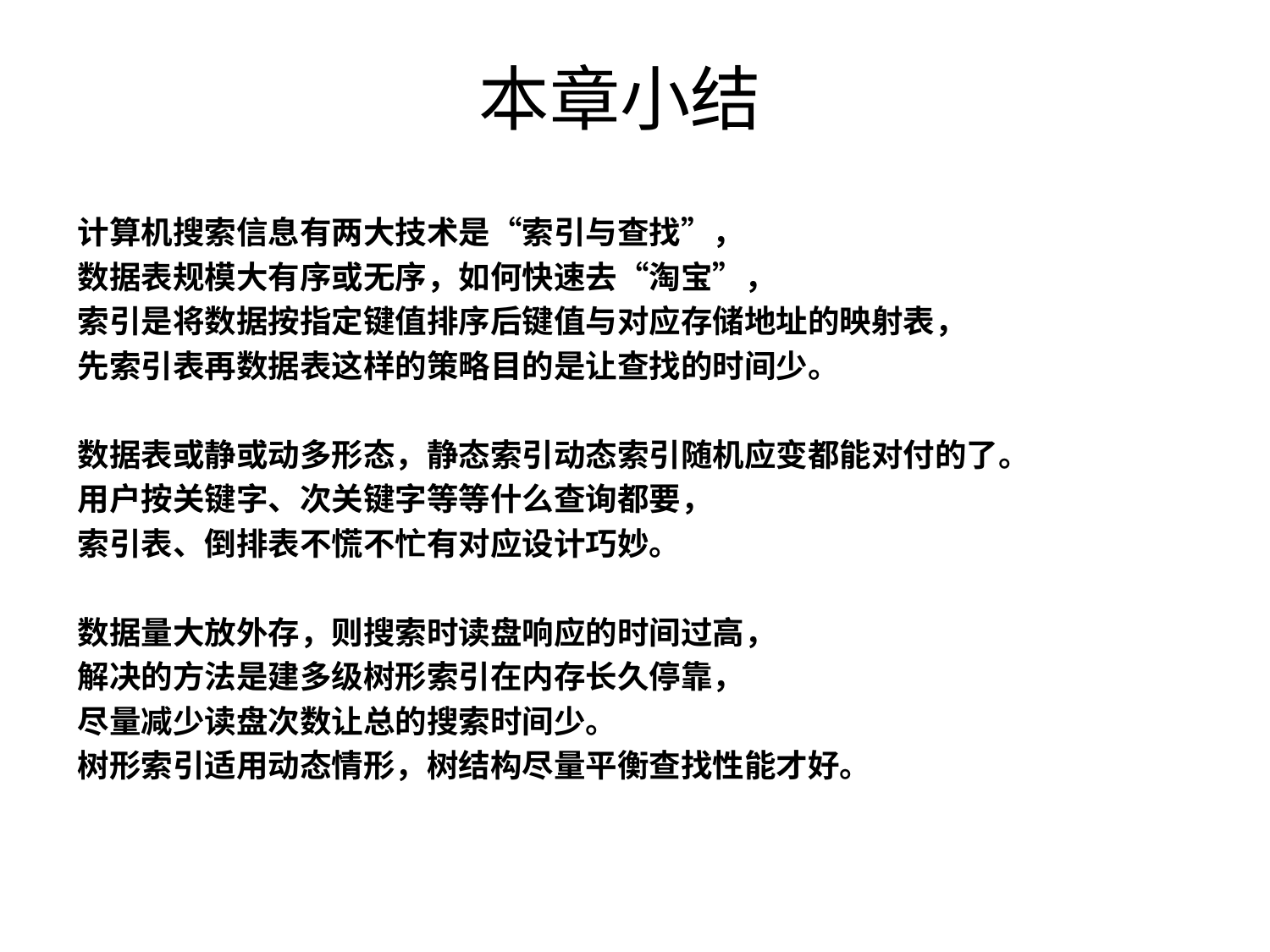

# 本章小结
计算机搜索信息有两大技术是“索引与查找”，
数据表规模大有序或无序，如何快速去“淘宝”，
索引是将数据按指定键值排序后键值与对应存储地址的映射表，
先索引表再数据表这样的策略目的是让查找的时间少。

数据表或静或动多形态，静态索引动态索引随机应变都能对付的了。
用户按关键字、次关键字等等什么查询都要，
索引表、倒排表不慌不忙有对应设计巧妙。

数据量大放外存，则搜索时读盘响应的时间过高，
解决的方法是建多级树形索引在内存长久停靠，
尽量减少读盘次数让总的搜索时间少。
树形索引适用动态情形，树结构尽量平衡查找性能才好。

94